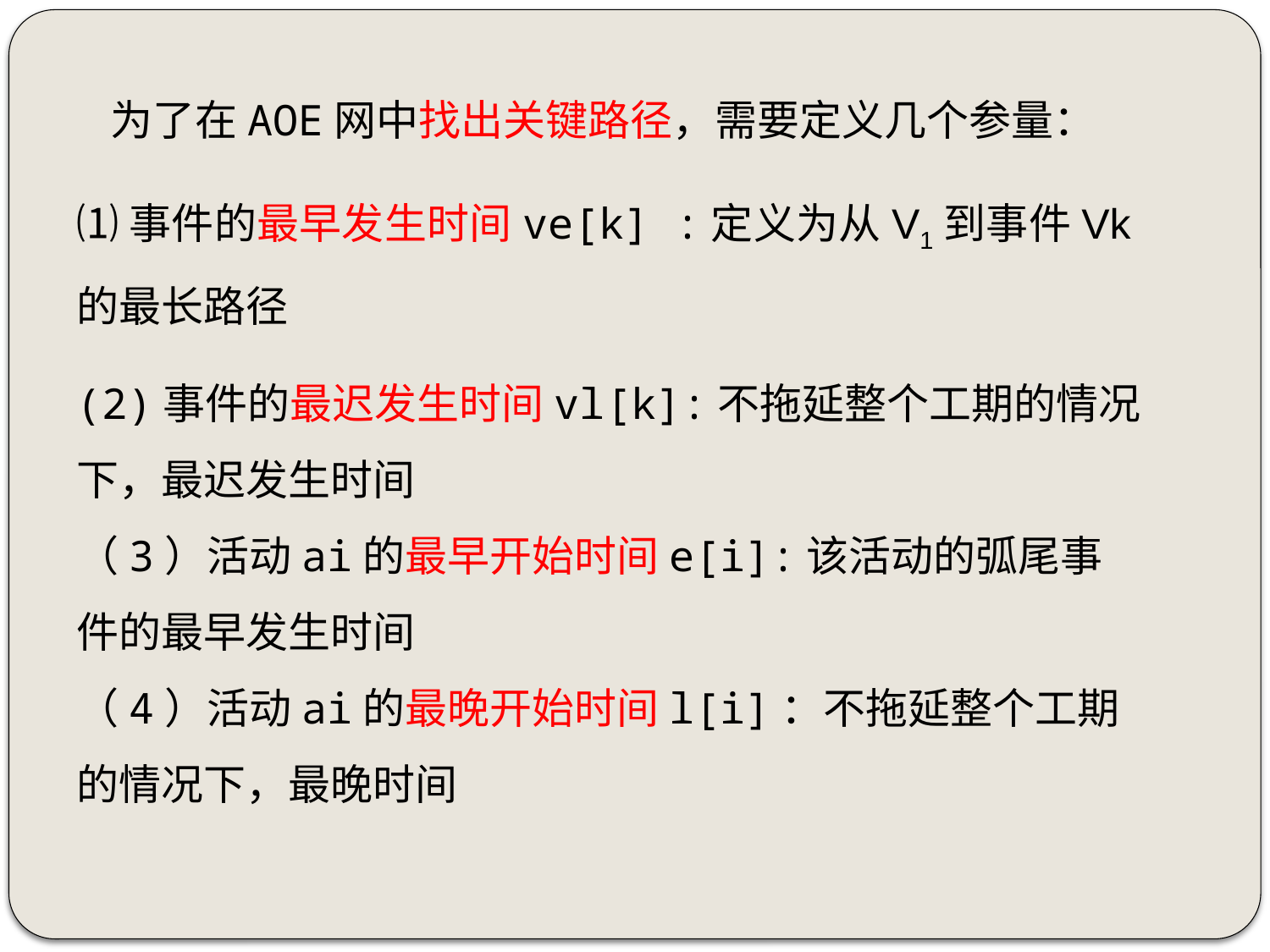

为了在AOE网中找出关键路径，需要定义几个参量：
⑴事件的最早发生时间ve[k] :定义为从V1到事件Vk的最长路径
(2)事件的最迟发生时间vl[k]:不拖延整个工期的情况下，最迟发生时间
（3）活动ai的最早开始时间e[i]:该活动的弧尾事件的最早发生时间
（4）活动ai的最晚开始时间l[i]：不拖延整个工期的情况下，最晚时间